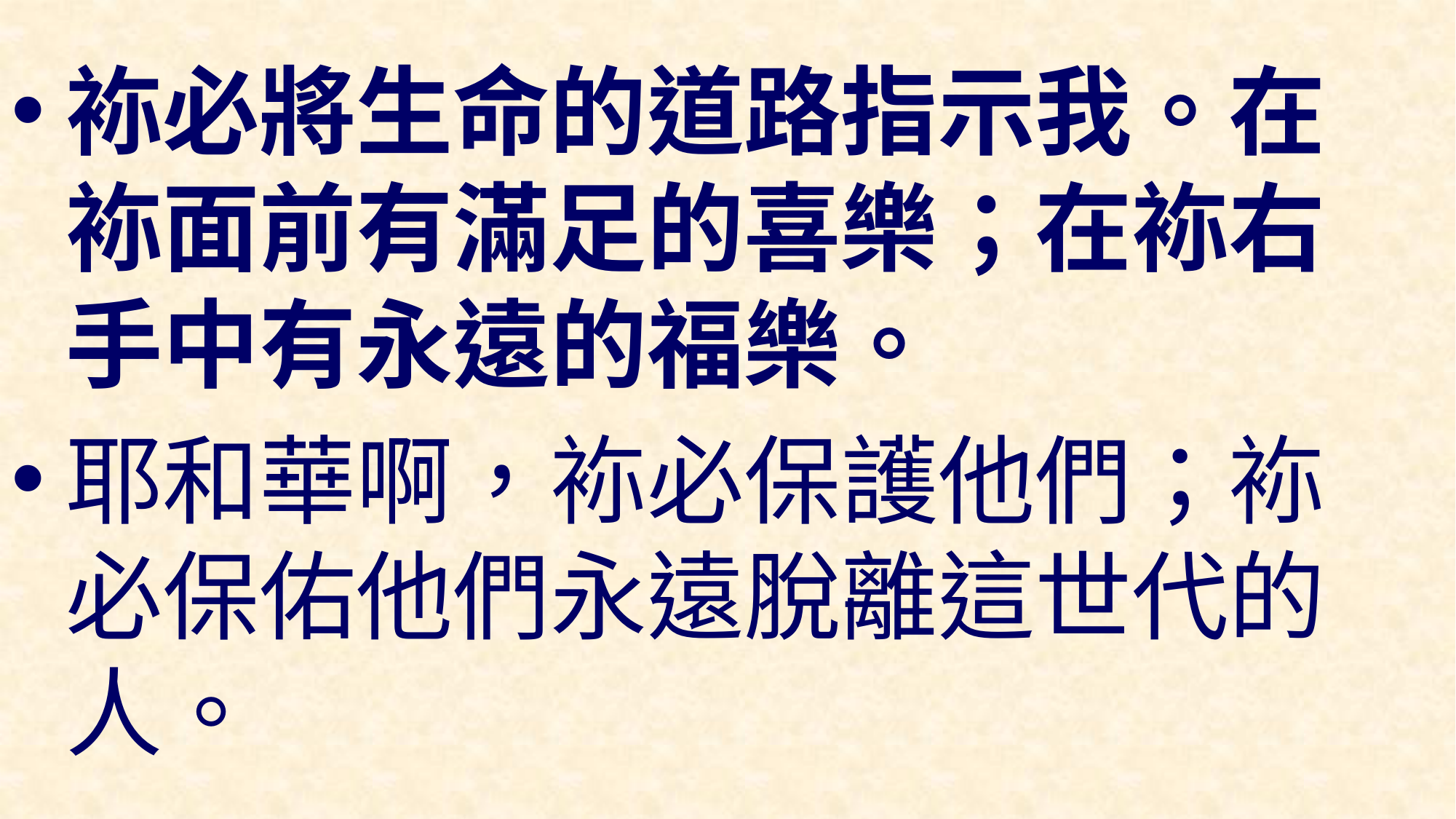

袮必將生命的道路指示我。在袮面前有滿足的喜樂；在袮右手中有永遠的福樂。
耶和華啊，袮必保護他們；袮必保佑他們永遠脫離這世代的人。